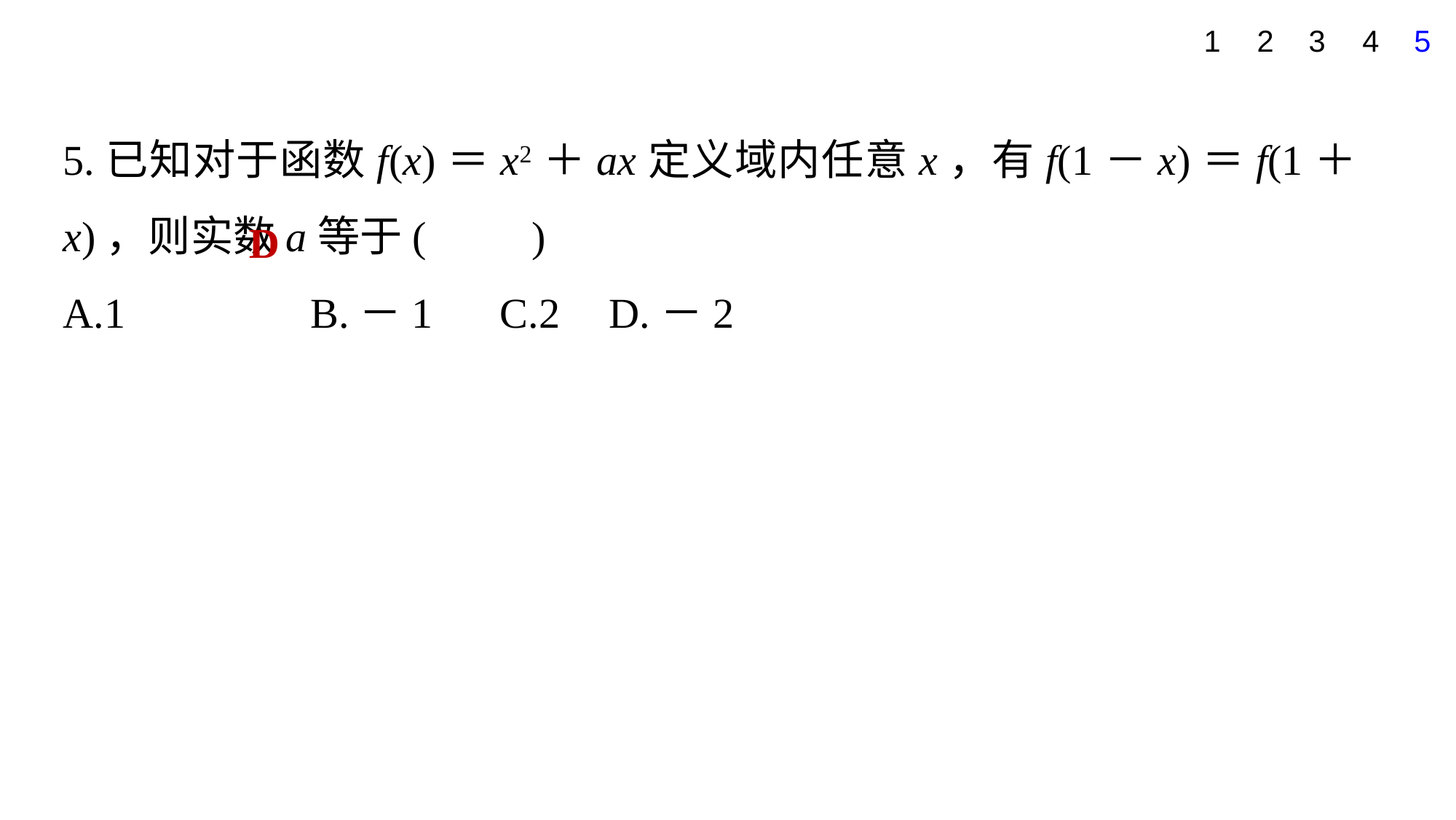

4
5
1
2
3
5.已知对于函数f(x)＝x2＋ax定义域内任意x，有f(1－x)＝f(1＋x)，则实数a等于(　　)
A.1  	B.－1  	C.2  	D.－2
D